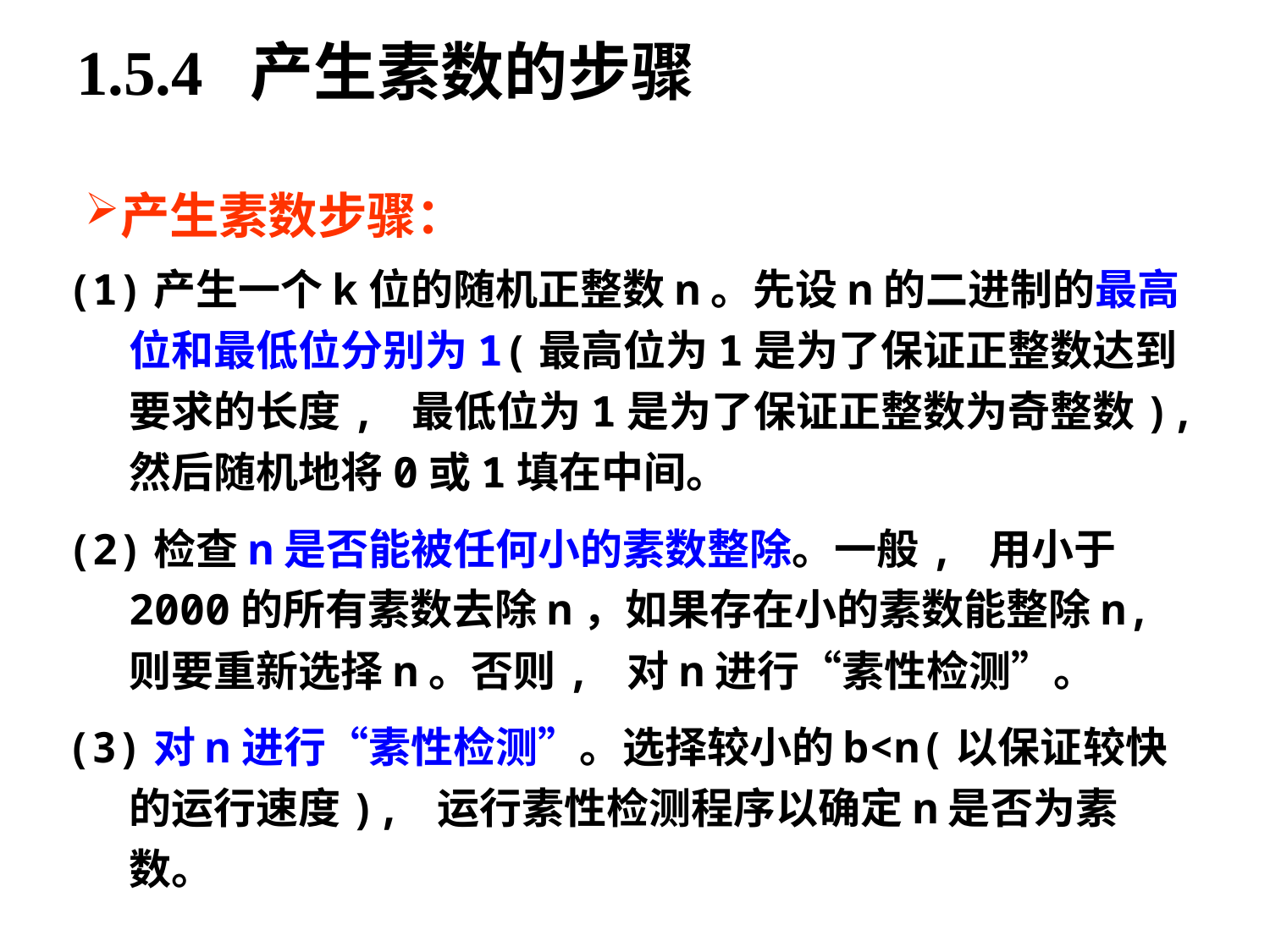

5.1.3 素性测试-概率性算法
# 1.5.4  产生素数的步骤
产生素数步骤：
(1)产生一个k位的随机正整数n。先设n的二进制的最高位和最低位分别为1(最高位为1是为了保证正整数达到要求的长度, 最低位为1是为了保证正整数为奇整数), 然后随机地将0或1填在中间。
(2)检查n是否能被任何小的素数整除。一般, 用小于2000的所有素数去除n，如果存在小的素数能整除n, 则要重新选择n。否则, 对n进行“素性检测”。
(3)对n进行“素性检测”。选择较小的b<n(以保证较快的运行速度), 运行素性检测程序以确定n是否为素数。